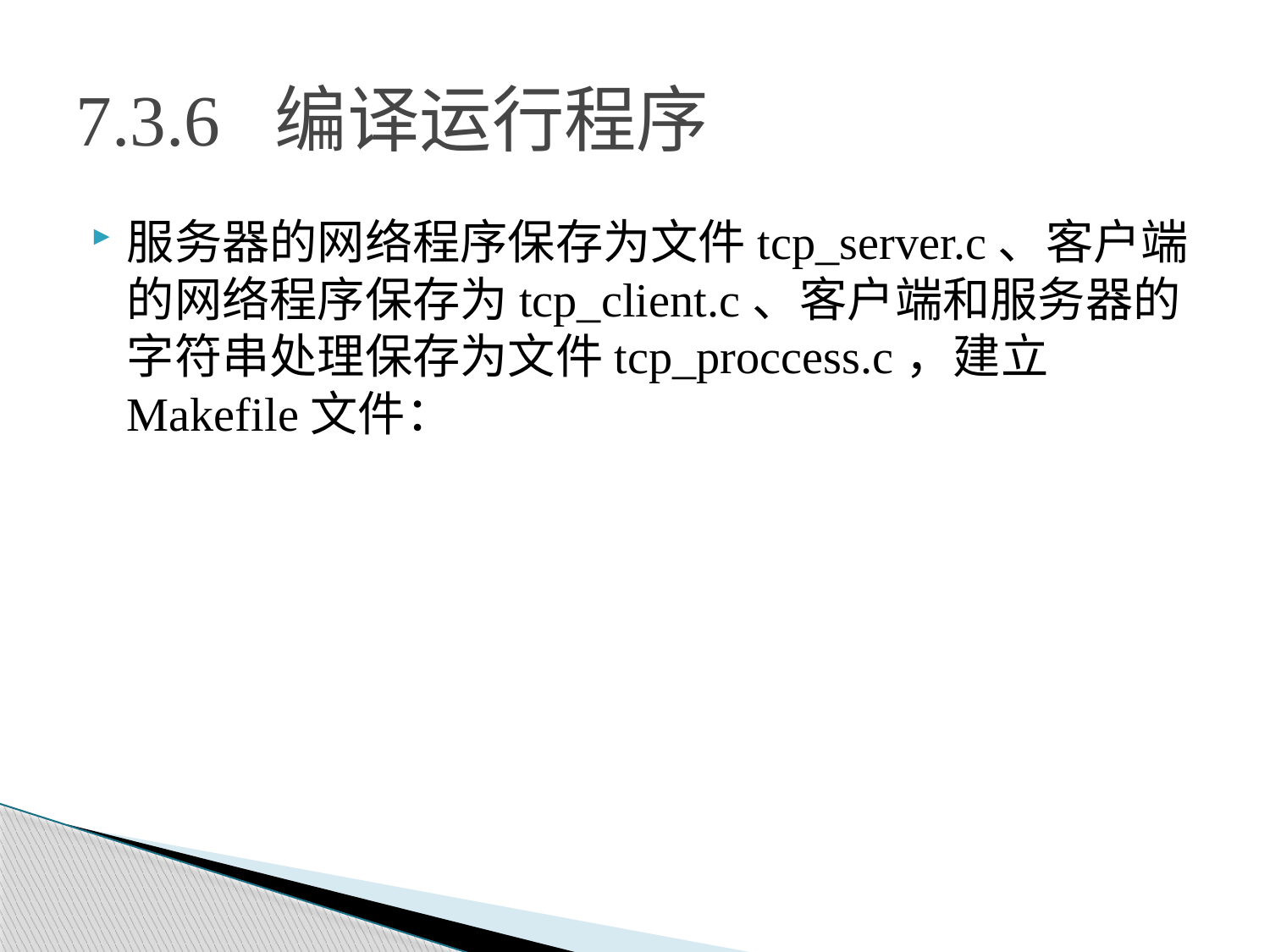

# 7.3.6  编译运行程序
服务器的网络程序保存为文件tcp_server.c、客户端的网络程序保存为tcp_client.c、客户端和服务器的字符串处理保存为文件tcp_proccess.c，建立Makefile文件：